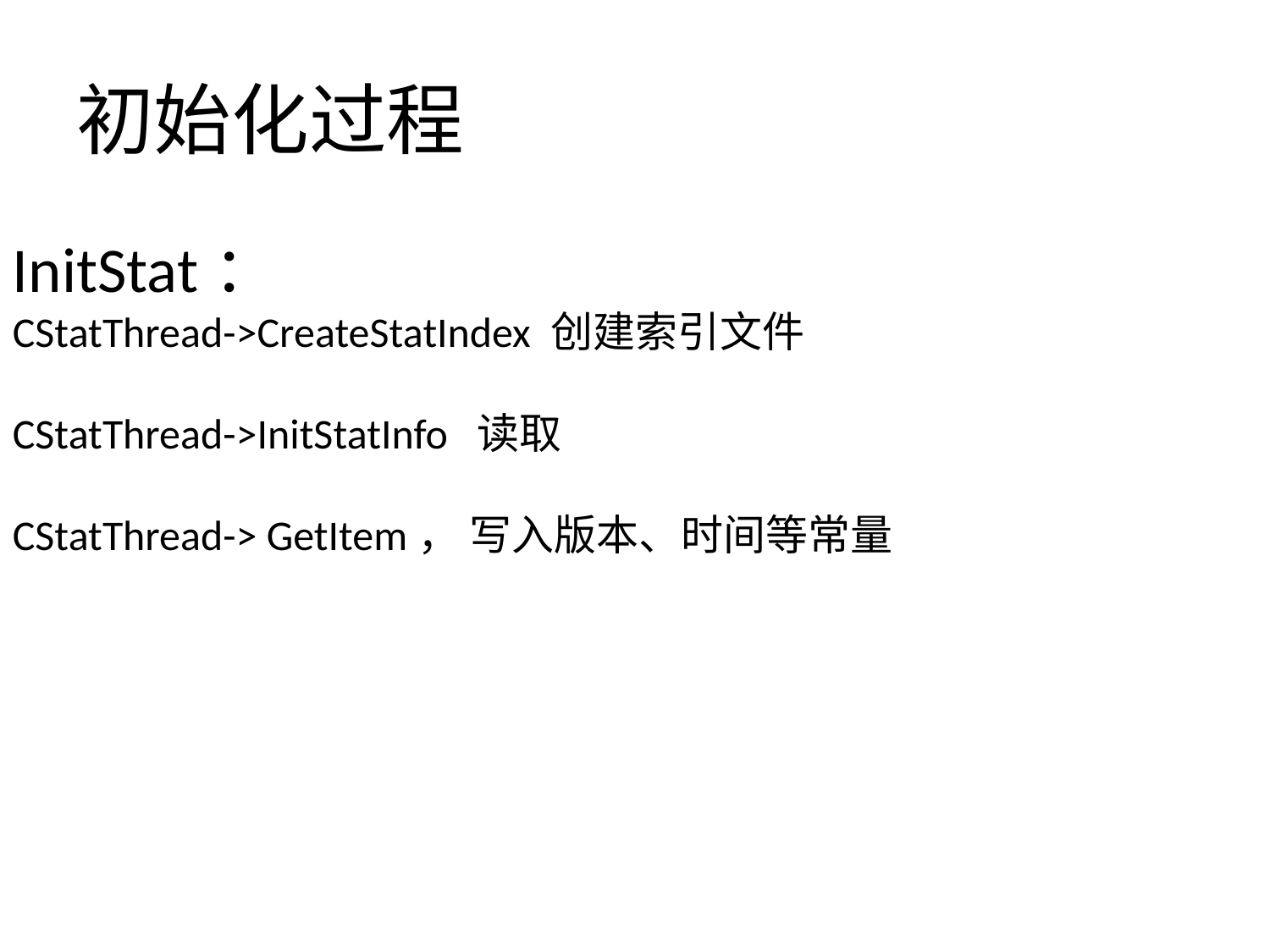

# 初始化过程
InitStat：
CStatThread->CreateStatIndex 创建索引文件

CStatThread->InitStatInfo  读取

CStatThread-> GetItem， 写入版本、时间等常量